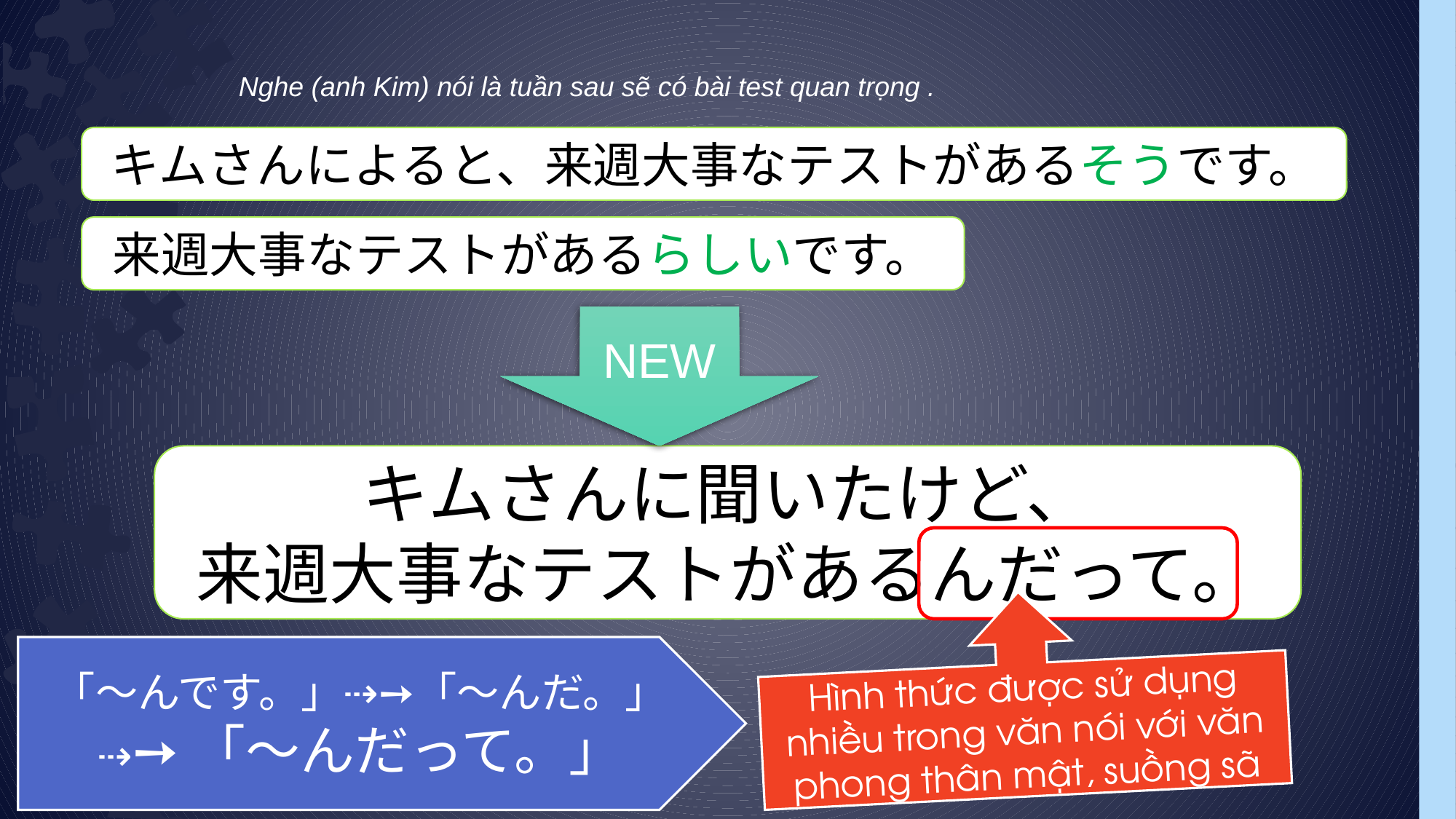

Nghe (anh Kim) nói là tuần sau sẽ có bài test quan trọng .
キムさんによると、来週大事なテストがあるそうです。
来週大事なテストがあるらしいです。
NEW
キムさんに聞いたけど、
来週大事なテストがあるんだって。

Hình thức được sử dụng nhiều trong văn nói với văn phong thân mật, suồng sã
「～んです。」⇢➙「～んだ。」
⇢➙「～んだって。」